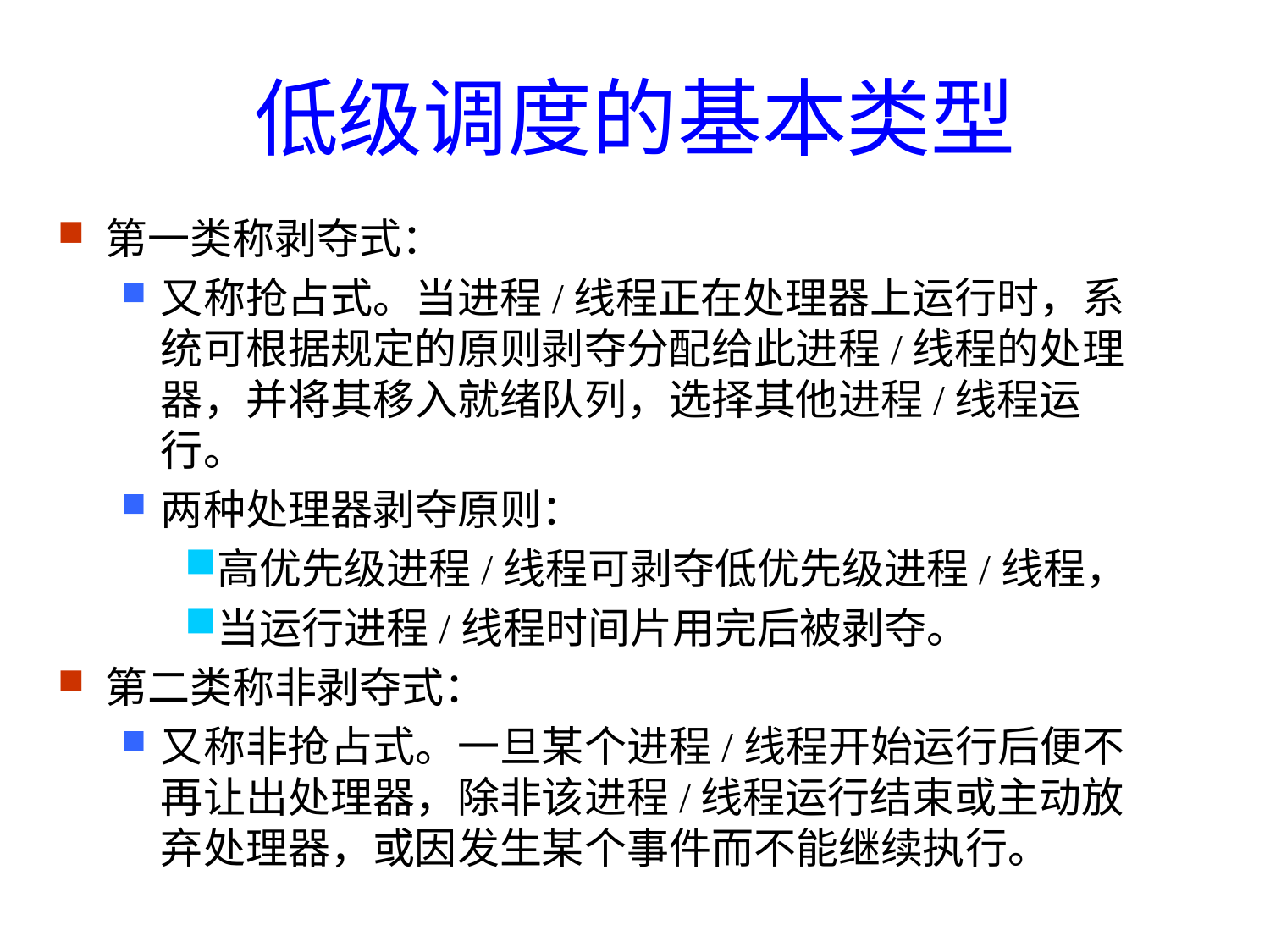

低级调度的基本类型
第一类称剥夺式：
又称抢占式。当进程/线程正在处理器上运行时，系统可根据规定的原则剥夺分配给此进程/线程的处理器，并将其移入就绪队列，选择其他进程/线程运行。
两种处理器剥夺原则：
高优先级进程/线程可剥夺低优先级进程/线程，
当运行进程/线程时间片用完后被剥夺。
第二类称非剥夺式：
又称非抢占式。一旦某个进程/线程开始运行后便不再让出处理器，除非该进程/线程运行结束或主动放弃处理器，或因发生某个事件而不能继续执行。